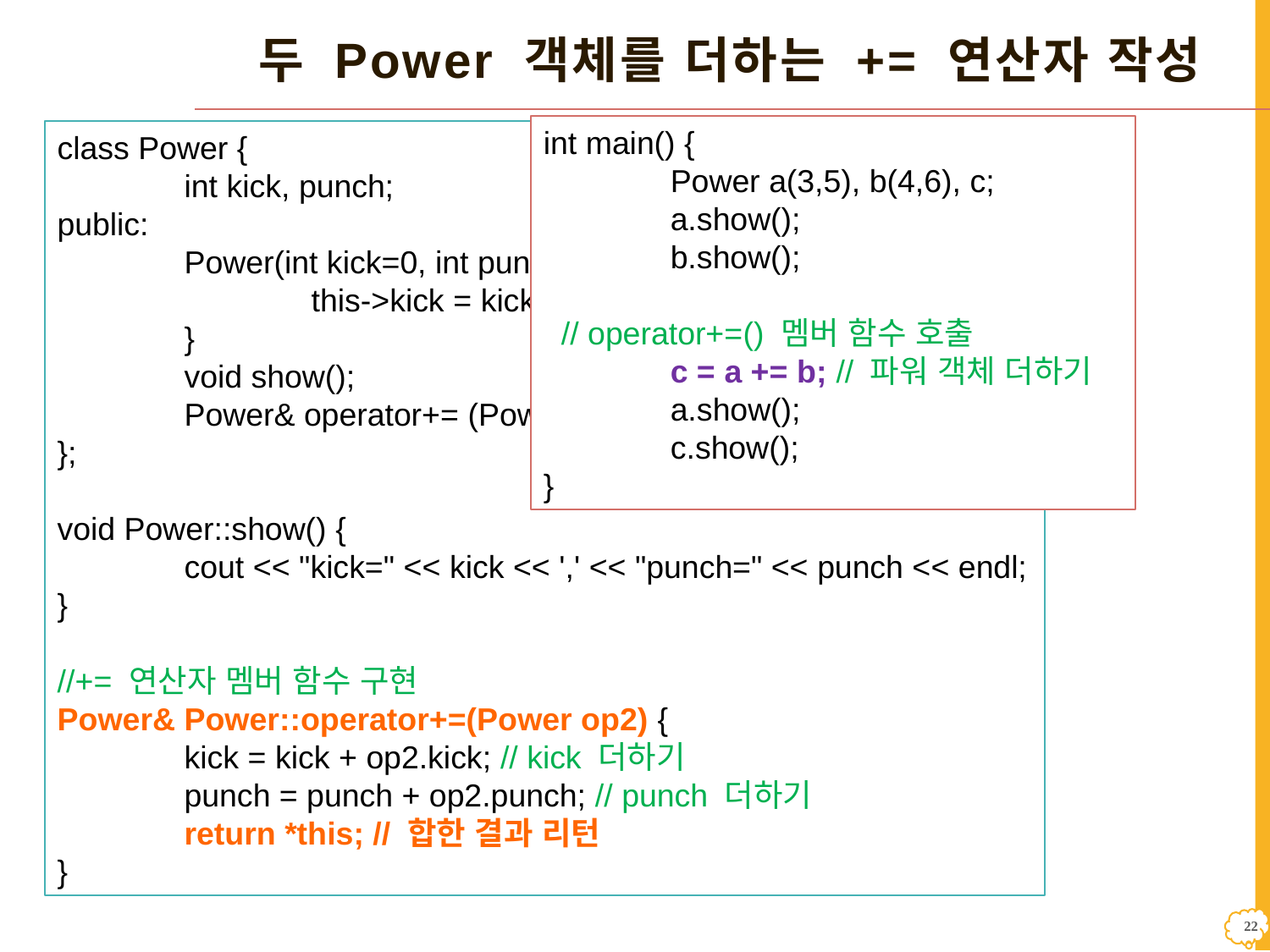

# 두 Power 객체를 더하는 += 연산자 작성
int main() {
	Power a(3,5), b(4,6), c;
	a.show();
	b.show();

  // operator+=() 멤버 함수 호출
	c = a += b; // 파워 객체 더하기
	a.show();
	c.show();
}
class Power {
	int kick, punch;
public:
	Power(int kick=0, int punch=0) {
		this->kick = kick; this->punch = punch;
	}
	void show();
	Power& operator+= (Power op2); // += 연산자 함수 선언
};

void Power::show() {
	cout << "kick=" << kick << ',' << "punch=" << punch << endl;
}

//+= 연산자 멤버 함수 구현
Power& Power::operator+=(Power op2) {
	kick = kick + op2.kick; // kick 더하기
	punch = punch + op2.punch; // punch 더하기
	return *this; // 합한 결과 리턴
}
22